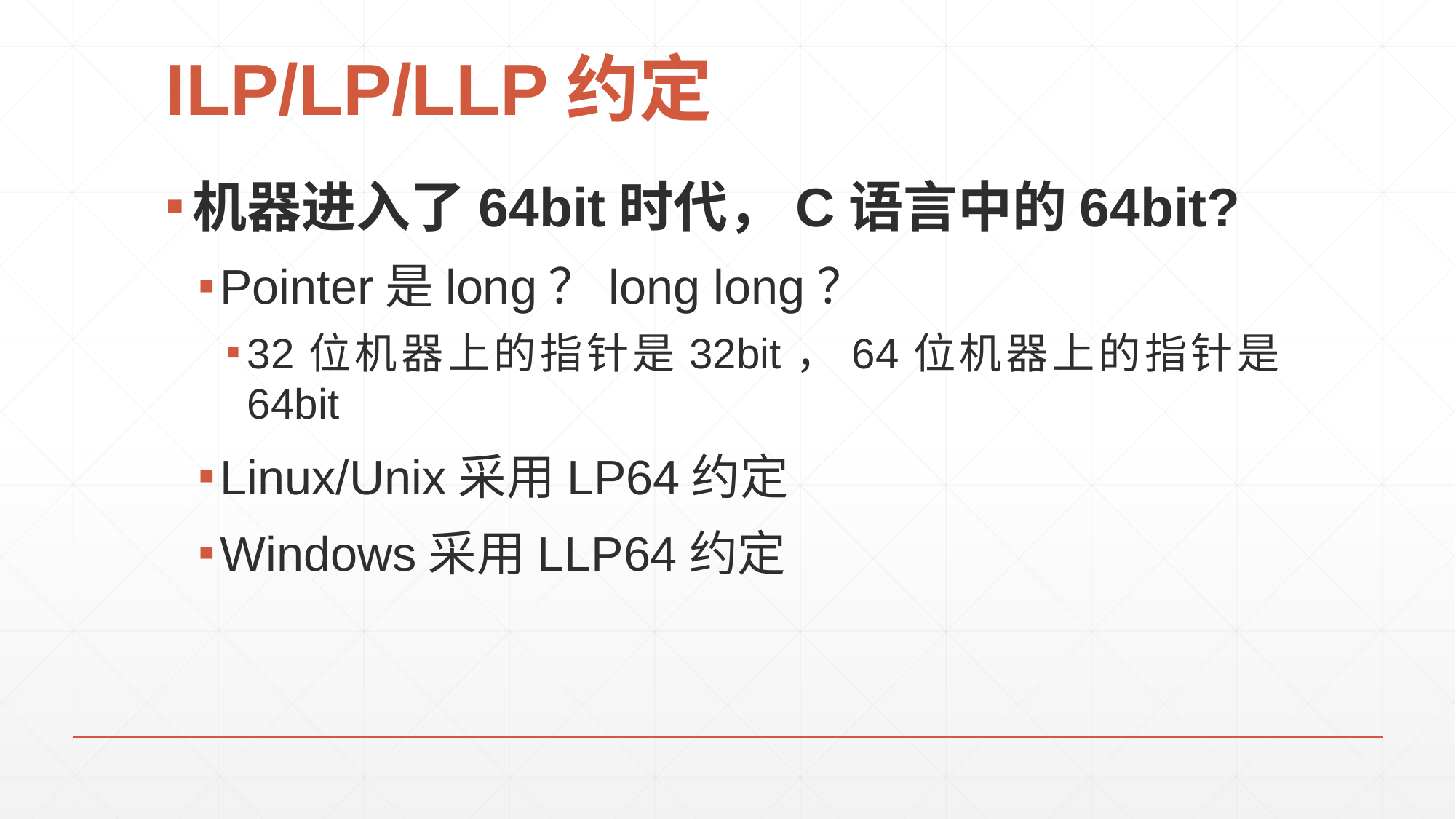

# ILP/LP/LLP约定
机器进入了64bit时代，C语言中的64bit?
Pointer是long？long long？
32位机器上的指针是32bit，64位机器上的指针是64bit
Linux/Unix采用LP64约定
Windows采用LLP64约定